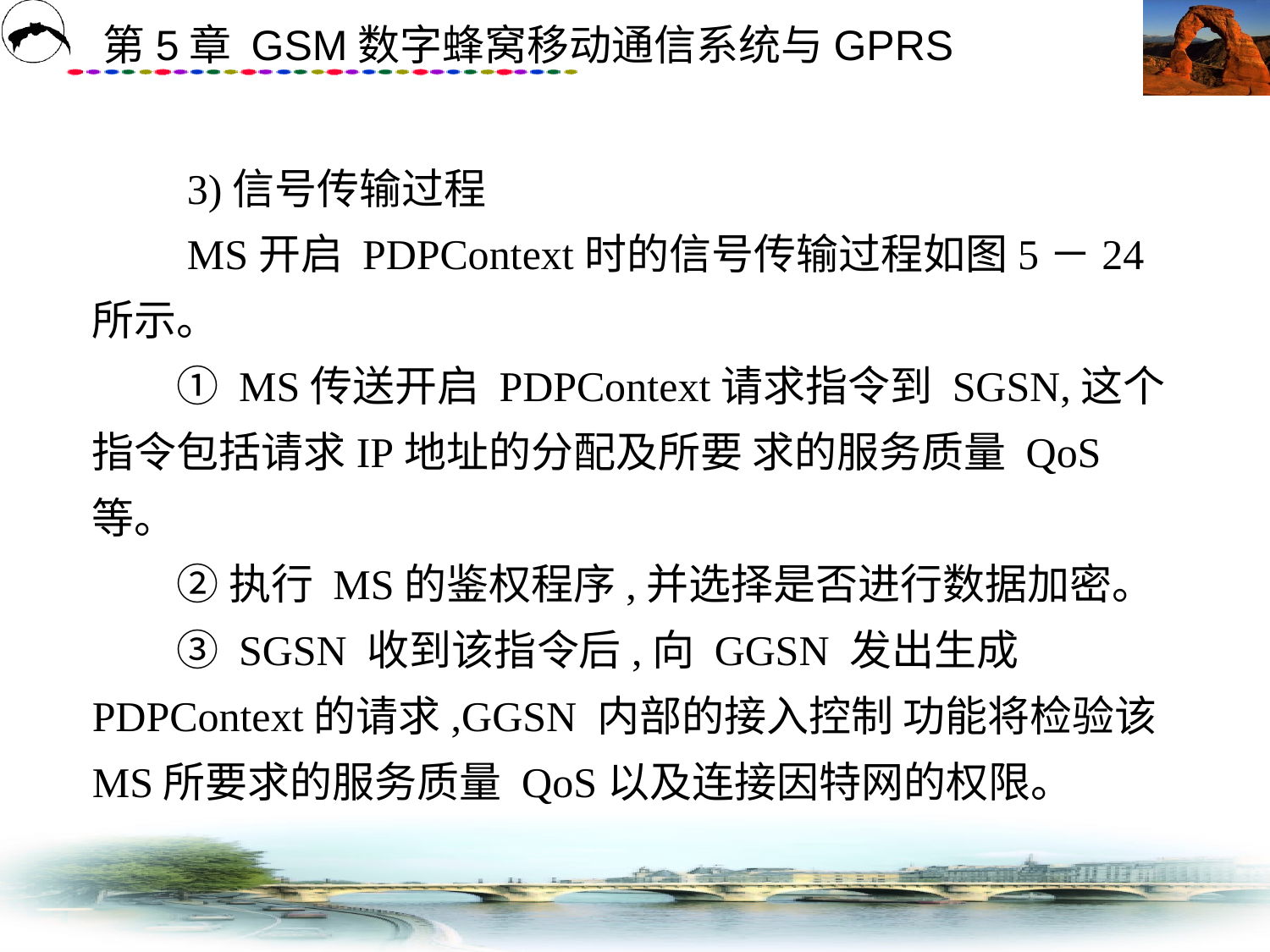

# 3)信号传输过程 　　MS开启 PDPContext时的信号传输过程如图5－24所示。 　　① MS传送开启 PDPContext请求指令到 SGSN,这个指令包括请求IP地址的分配及所要 求的服务质量 QoS等。 　　② 执行 MS的鉴权程序,并选择是否进行数据加密。 　　③ SGSN 收到该指令后,向 GGSN 发出生成 PDPContext的请求,GGSN 内部的接入控制 功能将检验该 MS所要求的服务质量 QoS以及连接因特网的权限。